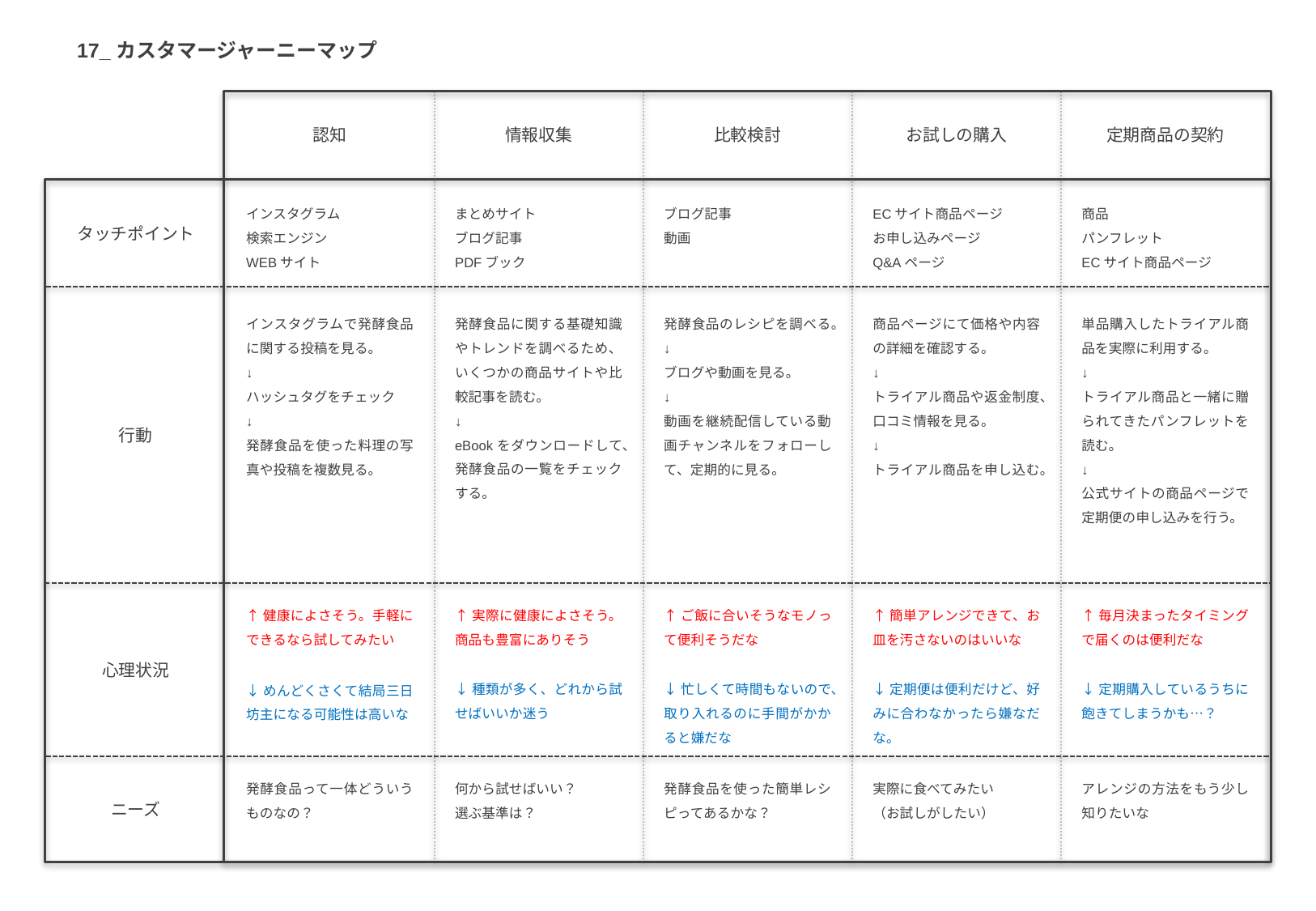

17_カスタマージャーニーマップ

認知
情報収集
比較検討
お試しの購入
定期商品の契約

インスタグラム
検索エンジン
WEBサイト
まとめサイト
ブログ記事
PDFブック
ブログ記事
動画
ECサイト商品ページ
お申し込みページ
Q&Aページ
商品
パンフレット
ECサイト商品ページ
タッチポイント
インスタグラムで発酵食品に関する投稿を見る。
↓
ハッシュタグをチェック
↓
発酵食品を使った料理の写真や投稿を複数見る。
発酵食品に関する基礎知識やトレンドを調べるため、いくつかの商品サイトや比較記事を読む。
↓
eBookをダウンロードして、発酵食品の一覧をチェックする。
発酵食品のレシピを調べる。
↓
ブログや動画を見る。
↓
動画を継続配信している動画チャンネルをフォローして、定期的に見る。
商品ページにて価格や内容の詳細を確認する。
↓
トライアル商品や返金制度、口コミ情報を見る。
↓
トライアル商品を申し込む。
単品購入したトライアル商品を実際に利用する。
↓
トライアル商品と一緒に贈られてきたパンフレットを読む。
↓
公式サイトの商品ページで定期便の申し込みを行う。
行動
↑健康によさそう。手軽にできるなら試してみたい
↑実際に健康によさそう。商品も豊富にありそう
↑ご飯に合いそうなモノって便利そうだな
↑簡単アレンジできて、お皿を汚さないのはいいな
↑毎月決まったタイミングで届くのは便利だな
心理状況
↓種類が多く、どれから試せばいいか迷う
↓忙しくて時間もないので、取り入れるのに手間がかかると嫌だな
↓定期購入しているうちに飽きてしまうかも…？
↓定期便は便利だけど、好みに合わなかったら嫌なだな。
↓めんどくさくて結局三日坊主になる可能性は高いな
発酵食品って一体どういうものなの？
何から試せばいい？
選ぶ基準は？
発酵食品を使った簡単レシピってあるかな？
実際に食べてみたい
（お試しがしたい）
アレンジの方法をもう少し知りたいな
ニーズ